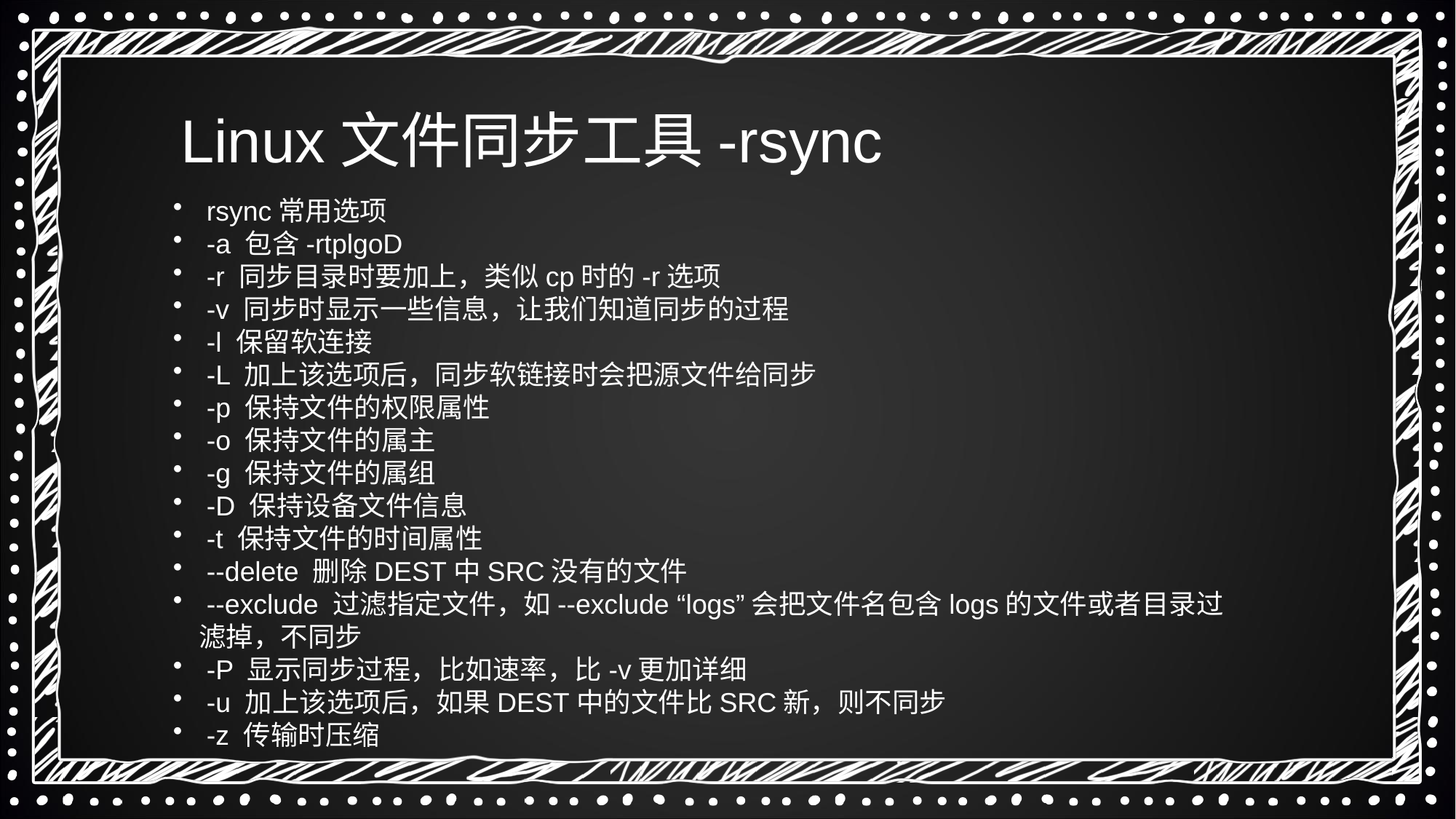

Linux文件同步工具-rsync
 rsync常用选项
 -a 包含-rtplgoD
 -r 同步目录时要加上，类似cp时的-r选项
 -v 同步时显示一些信息，让我们知道同步的过程
 -l 保留软连接
 -L 加上该选项后，同步软链接时会把源文件给同步
 -p 保持文件的权限属性
 -o 保持文件的属主
 -g 保持文件的属组
 -D 保持设备文件信息
 -t 保持文件的时间属性
 --delete 删除DEST中SRC没有的文件
 --exclude 过滤指定文件，如--exclude “logs”会把文件名包含logs的文件或者目录过滤掉，不同步
 -P 显示同步过程，比如速率，比-v更加详细
 -u 加上该选项后，如果DEST中的文件比SRC新，则不同步
 -z 传输时压缩